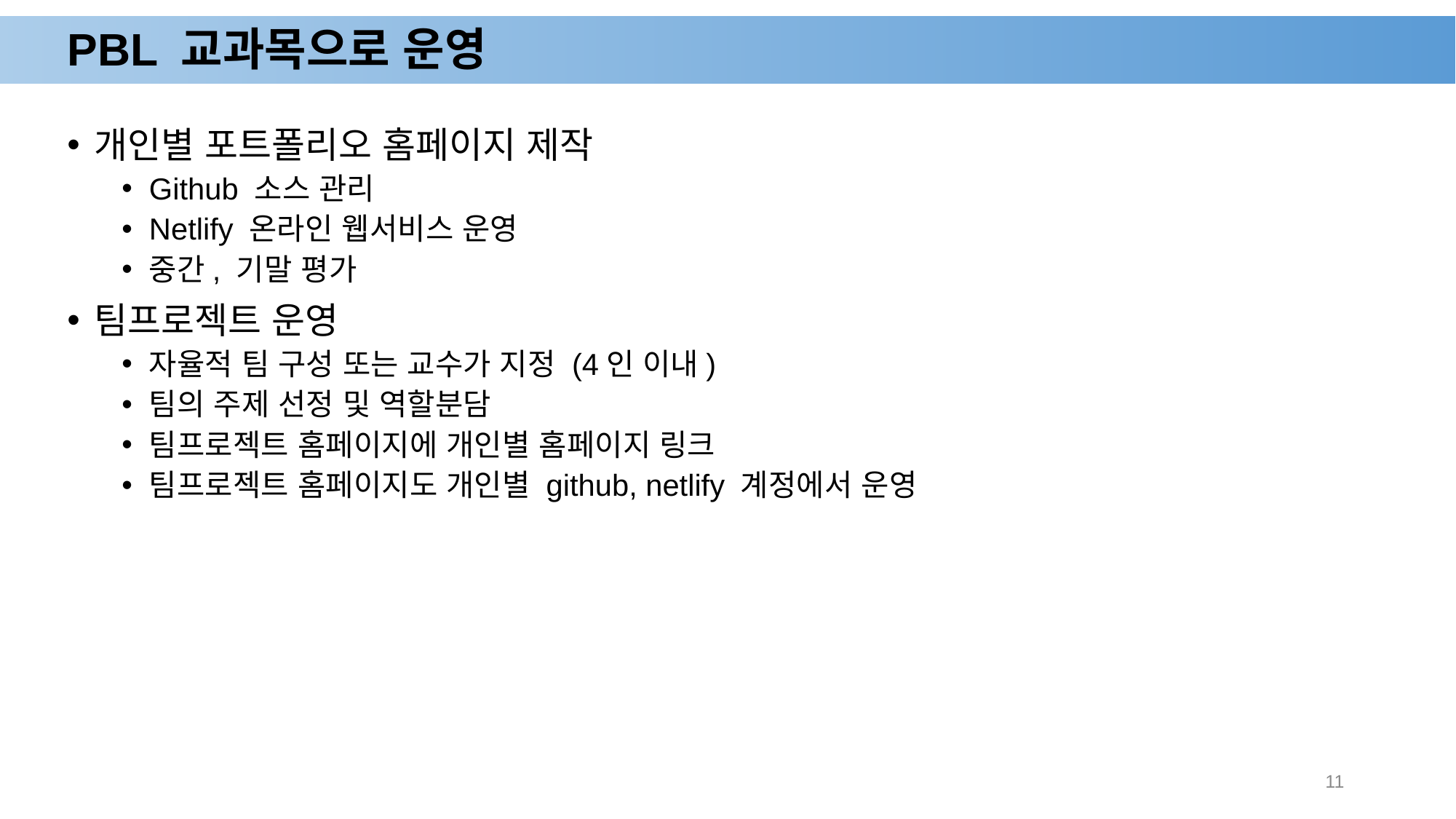

# PBL 교과목으로 운영
개인별 포트폴리오 홈페이지 제작
Github 소스 관리
Netlify 온라인 웹서비스 운영
중간, 기말 평가
팀프로젝트 운영
자율적 팀 구성 또는 교수가 지정 (4인 이내)
팀의 주제 선정 및 역할분담
팀프로젝트 홈페이지에 개인별 홈페이지 링크
팀프로젝트 홈페이지도 개인별 github, netlify 계정에서 운영
11